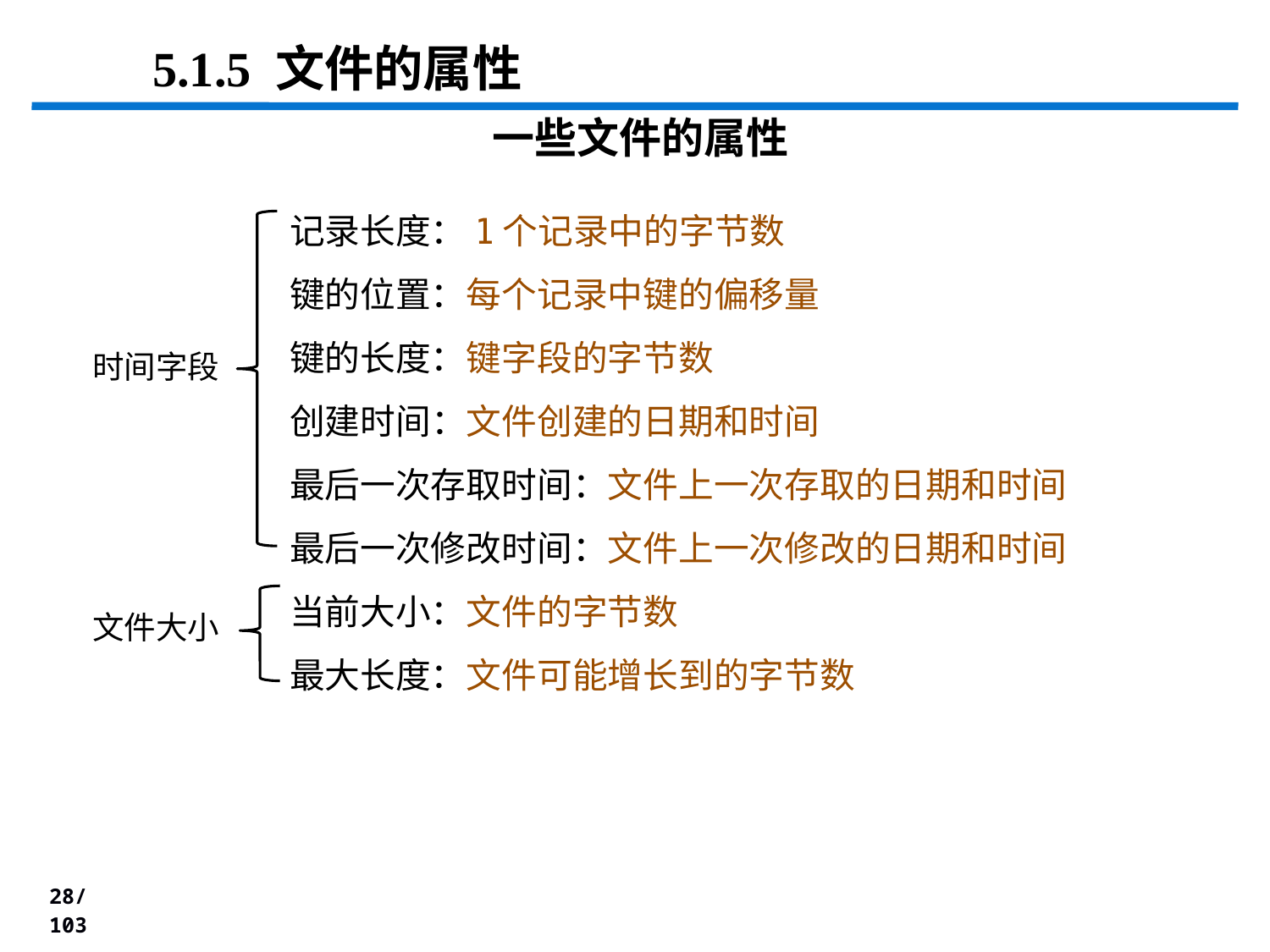

5.1.5 文件的属性
一些文件的属性
记录长度：1个记录中的字节数
键的位置：每个记录中键的偏移量
键的长度：键字段的字节数
创建时间：文件创建的日期和时间
最后一次存取时间：文件上一次存取的日期和时间
最后一次修改时间：文件上一次修改的日期和时间
当前大小：文件的字节数
最大长度：文件可能增长到的字节数

时间字段

文件大小